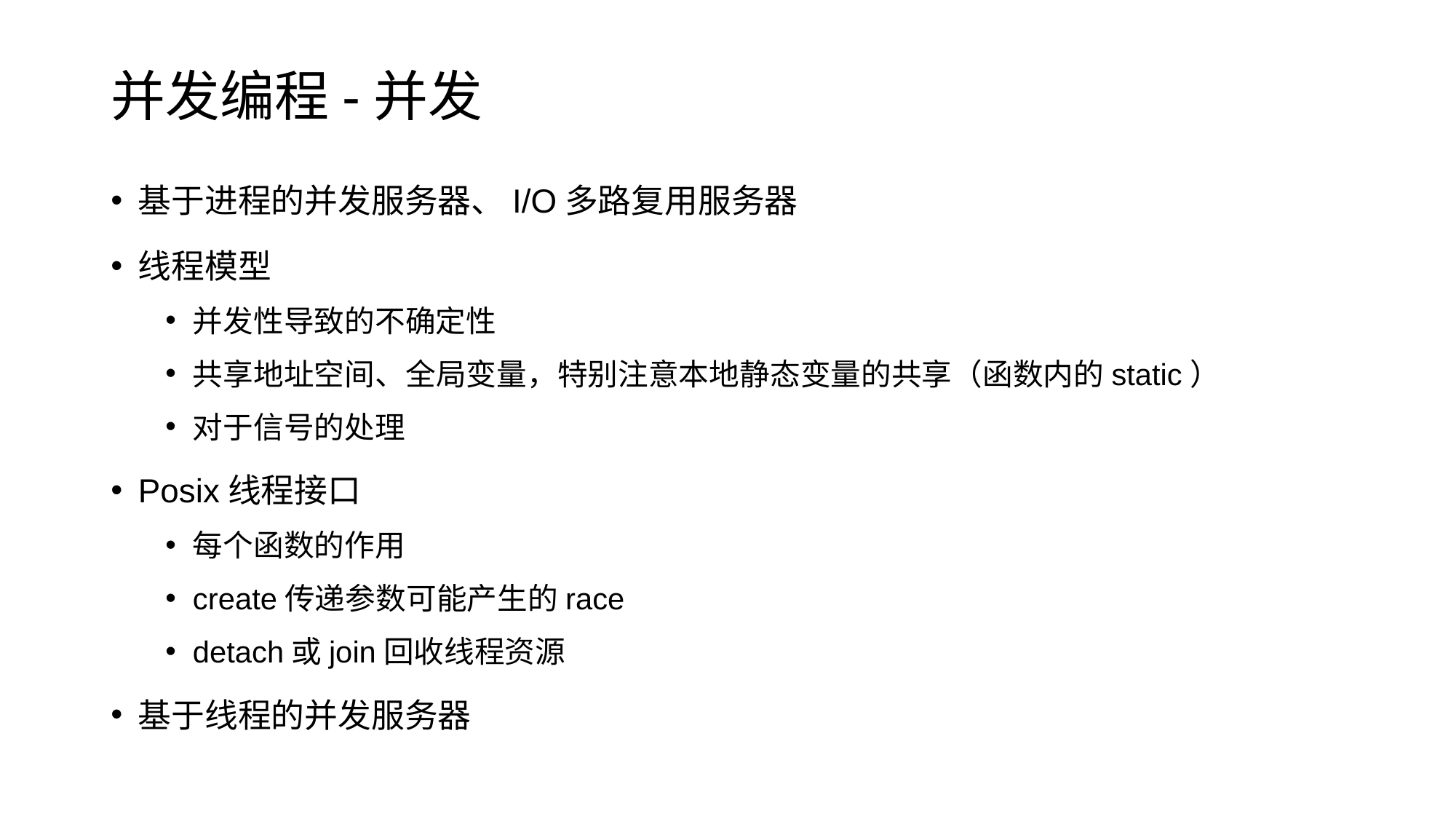

# 并发编程-并发
基于进程的并发服务器、I/O多路复用服务器
线程模型
并发性导致的不确定性
共享地址空间、全局变量，特别注意本地静态变量的共享（函数内的static）
对于信号的处理
Posix线程接口
每个函数的作用
create传递参数可能产生的race
detach或join回收线程资源
基于线程的并发服务器